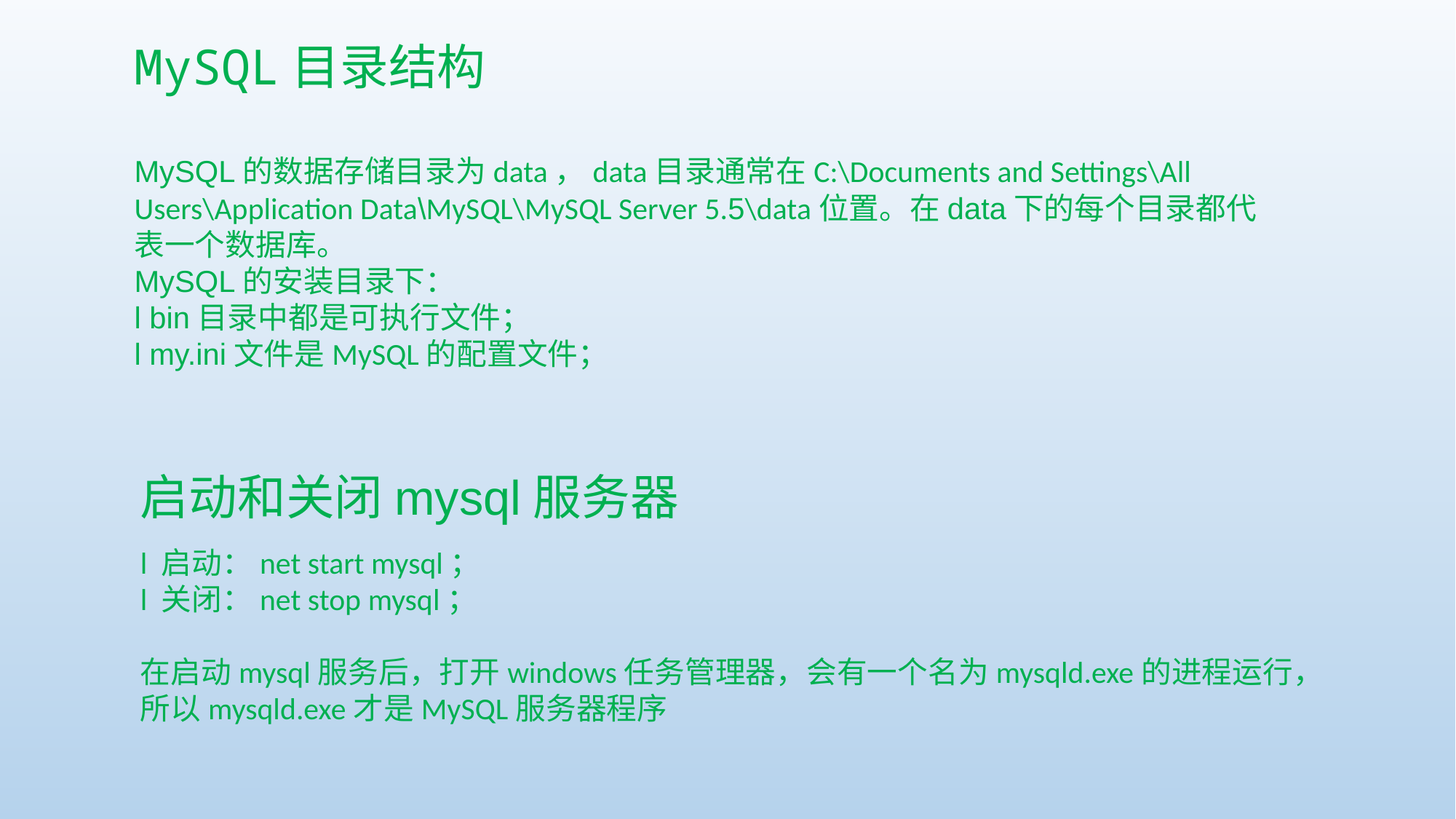

MySQL目录结构

MySQL的数据存储目录为data，data目录通常在C:\Documents and Settings\All Users\Application Data\MySQL\MySQL Server 5.5\data位置。在data下的每个目录都代表一个数据库。
MySQL的安装目录下：
l bin目录中都是可执行文件；
l my.ini文件是MySQL的配置文件；
启动和关闭mysql服务器

l 启动：net start mysql；
l 关闭：net stop mysql；

在启动mysql服务后，打开windows任务管理器，会有一个名为mysqld.exe的进程运行，所以mysqld.exe才是MySQL服务器程序